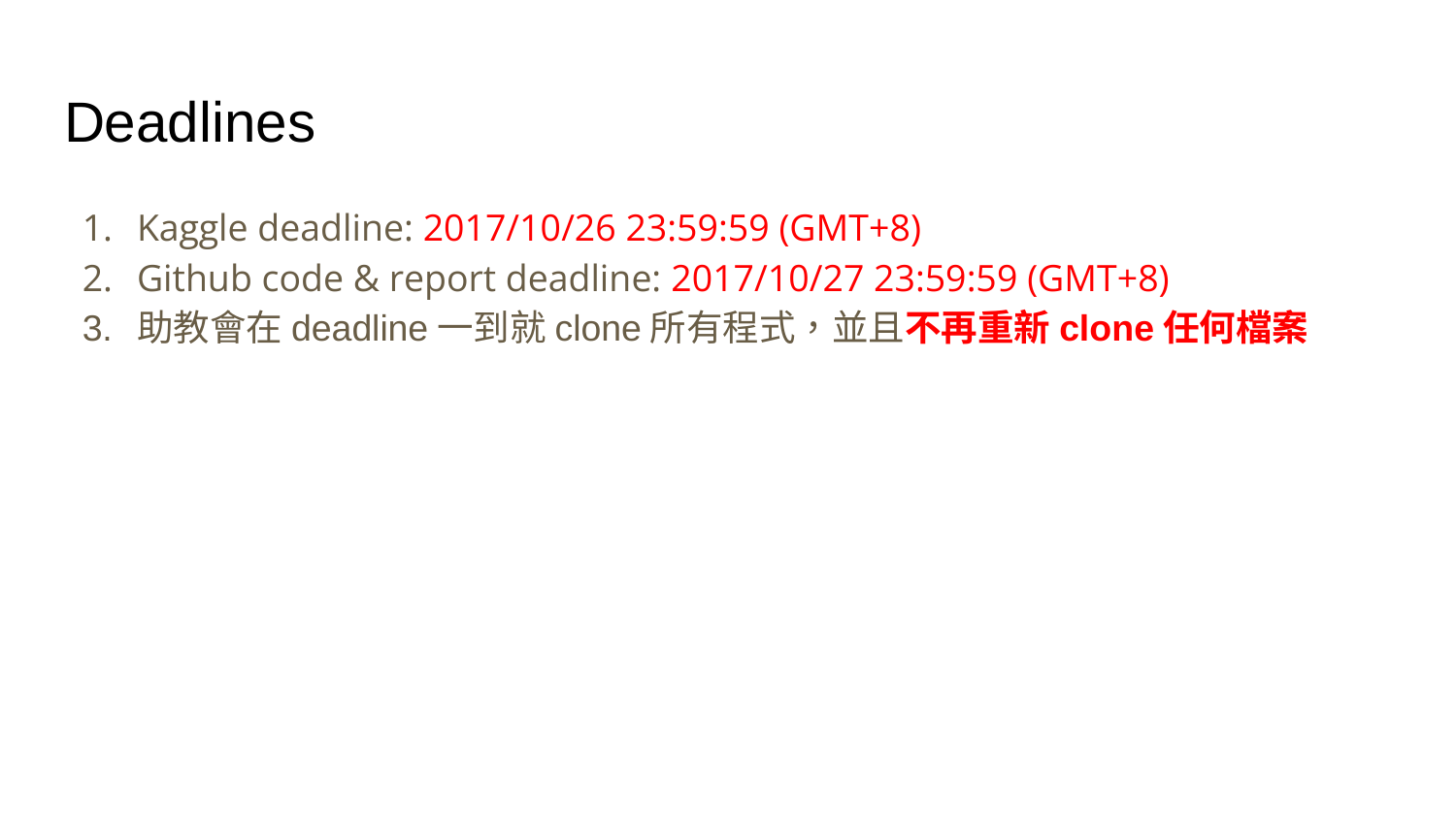

# Deadlines
Kaggle deadline: 2017/10/26 23:59:59 (GMT+8)
Github code & report deadline: 2017/10/27 23:59:59 (GMT+8)
助教會在deadline一到就clone所有程式，並且不再重新clone任何檔案